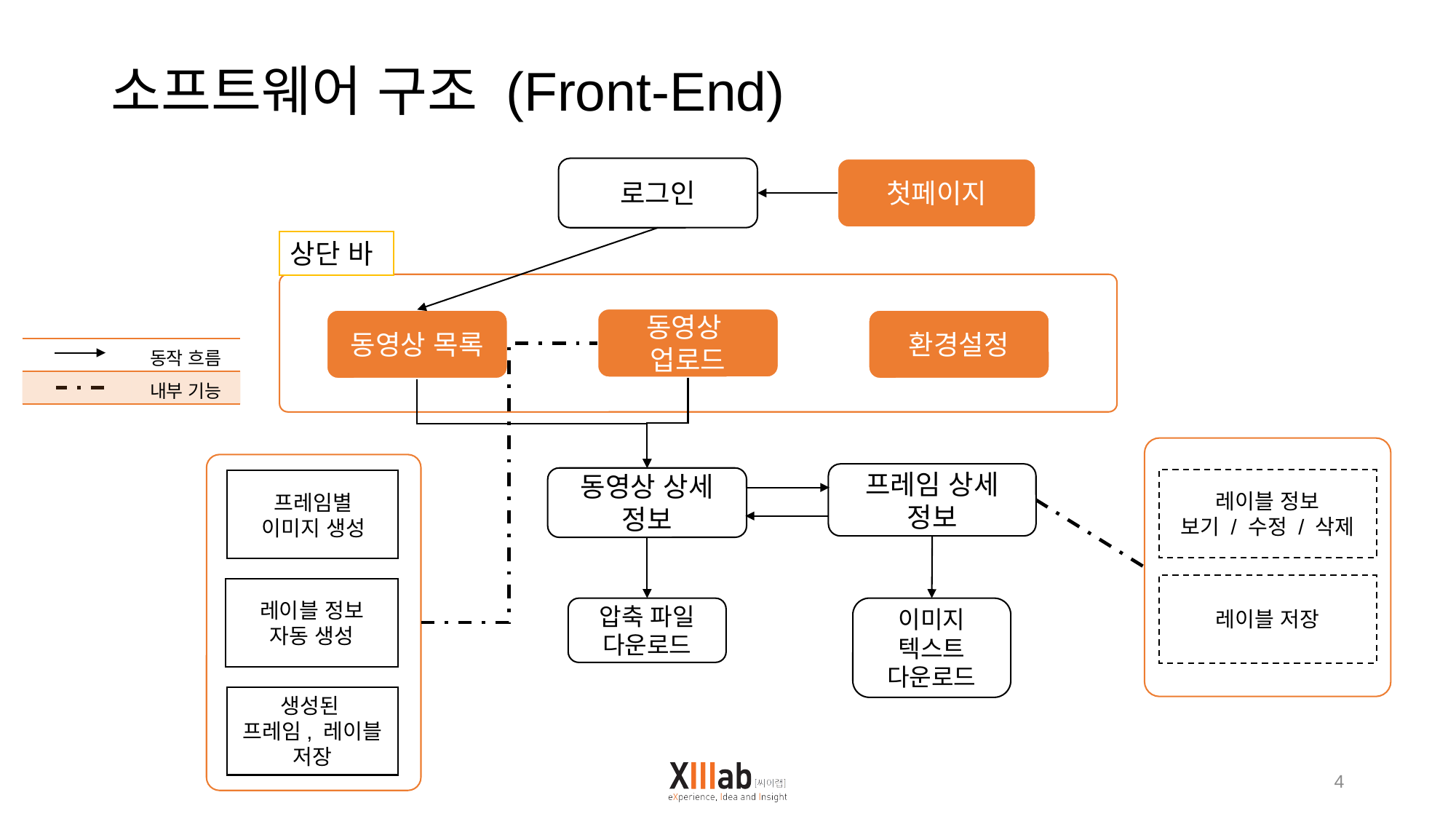

# 소프트웨어 구조 (Front-End)
첫페이지
로그인
상단 바

동영상
업로드
환경설정
동영상 목록
|  | 동작 흐름 |
| --- | --- |
|  | 내부 기능 |

레이블 정보
보기 / 수정 / 삭제
레이블 저장

프레임 상세 정보
동영상 상세 정보
프레임별
이미지 생성
레이블 정보
자동 생성
압축 파일
다운로드
이미지
텍스트
다운로드
생성된
프레임, 레이블 저장
4